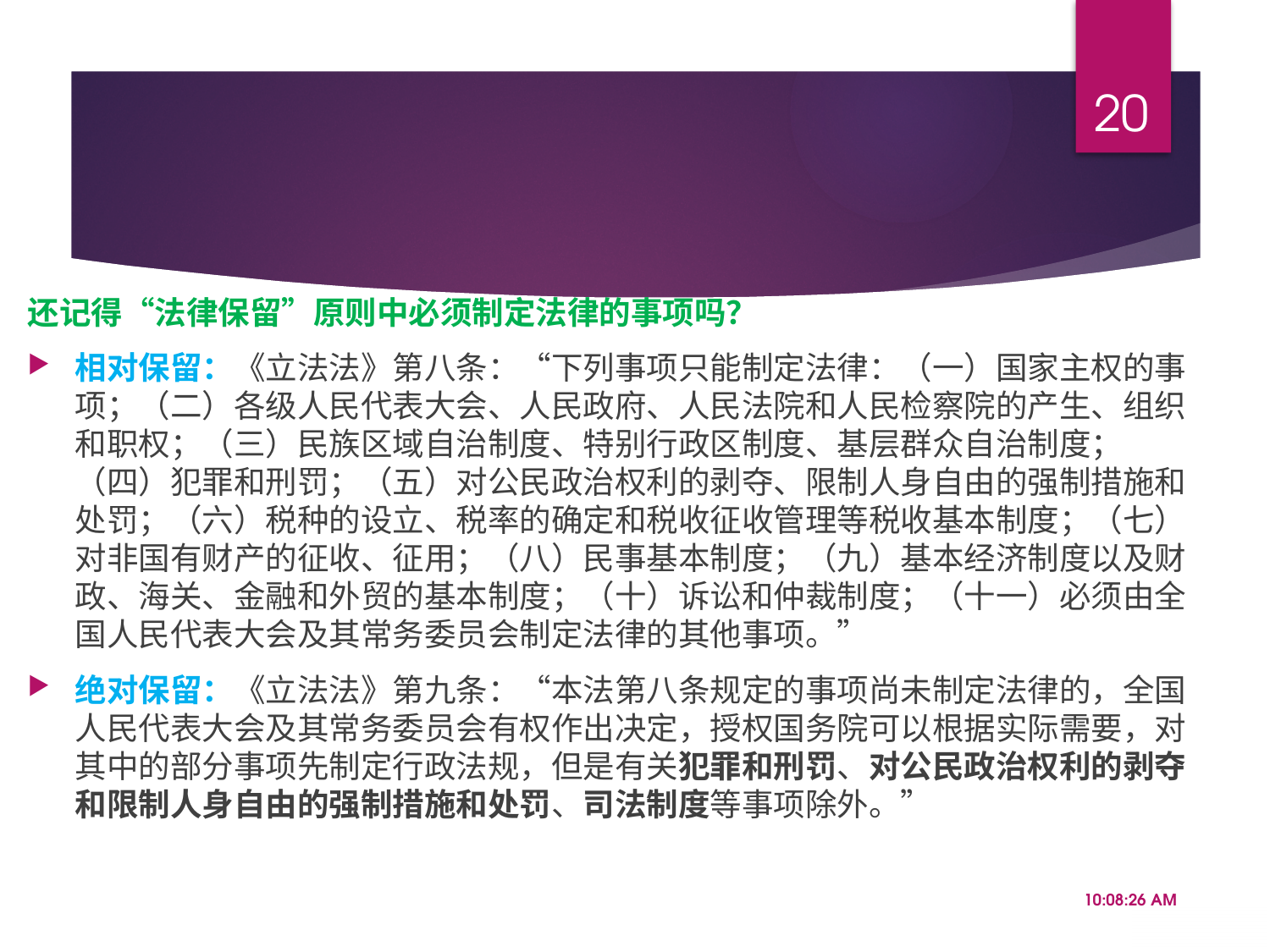

20
#
还记得“法律保留”原则中必须制定法律的事项吗？
相对保留：《立法法》第八条：“下列事项只能制定法律：（一）国家主权的事项；（二）各级人民代表大会、人民政府、人民法院和人民检察院的产生、组织和职权；（三）民族区域自治制度、特别行政区制度、基层群众自治制度；（四）犯罪和刑罚；（五）对公民政治权利的剥夺、限制人身自由的强制措施和处罚；（六）税种的设立、税率的确定和税收征收管理等税收基本制度；（七）对非国有财产的征收、征用；（八）民事基本制度；（九）基本经济制度以及财政、海关、金融和外贸的基本制度；（十）诉讼和仲裁制度；（十一）必须由全国人民代表大会及其常务委员会制定法律的其他事项。”
绝对保留：《立法法》第九条：“本法第八条规定的事项尚未制定法律的，全国人民代表大会及其常务委员会有权作出决定，授权国务院可以根据实际需要，对其中的部分事项先制定行政法规，但是有关犯罪和刑罚、对公民政治权利的剥夺和限制人身自由的强制措施和处罚、司法制度等事项除外。”

10:08:26 AM